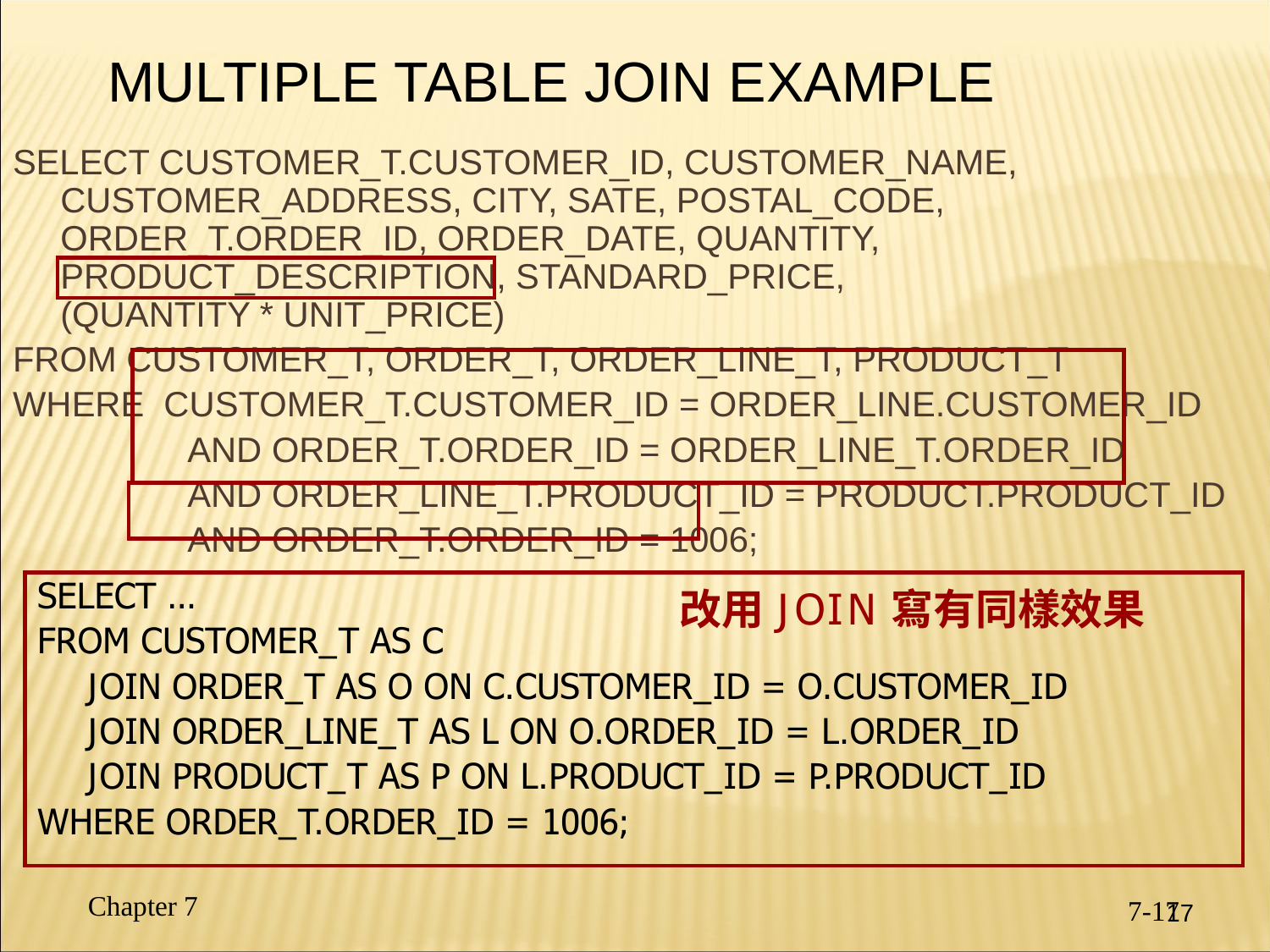

Multiple Table Join Example
SELECT CUSTOMER_T.CUSTOMER_ID, CUSTOMER_NAME, CUSTOMER_ADDRESS, CITY, SATE, POSTAL_CODE, ORDER_T.ORDER_ID, ORDER_DATE, QUANTITY, PRODUCT_DESCRIPTION, STANDARD_PRICE,                         (QUANTITY * UNIT_PRICE)
FROM CUSTOMER_T, ORDER_T, ORDER_LINE_T, PRODUCT_T
WHERE  CUSTOMER_T.CUSTOMER_ID = ORDER_LINE.CUSTOMER_ID
		AND ORDER_T.ORDER_ID = ORDER_LINE_T.ORDER_ID
		AND ORDER_LINE_T.PRODUCT_ID = PRODUCT.PRODUCT_ID
		AND ORDER_T.ORDER_ID = 1006;

SELECT …
FROM CUSTOMER_T AS C
	JOIN ORDER_T AS O ON C.CUSTOMER_ID = O.CUSTOMER_ID
	JOIN ORDER_LINE_T AS L ON O.ORDER_ID = L.ORDER_ID
	JOIN PRODUCT_T AS P ON L.PRODUCT_ID = P.PRODUCT_ID
WHERE ORDER_T.ORDER_ID = 1006;
改用JOIN寫有同樣效果
17